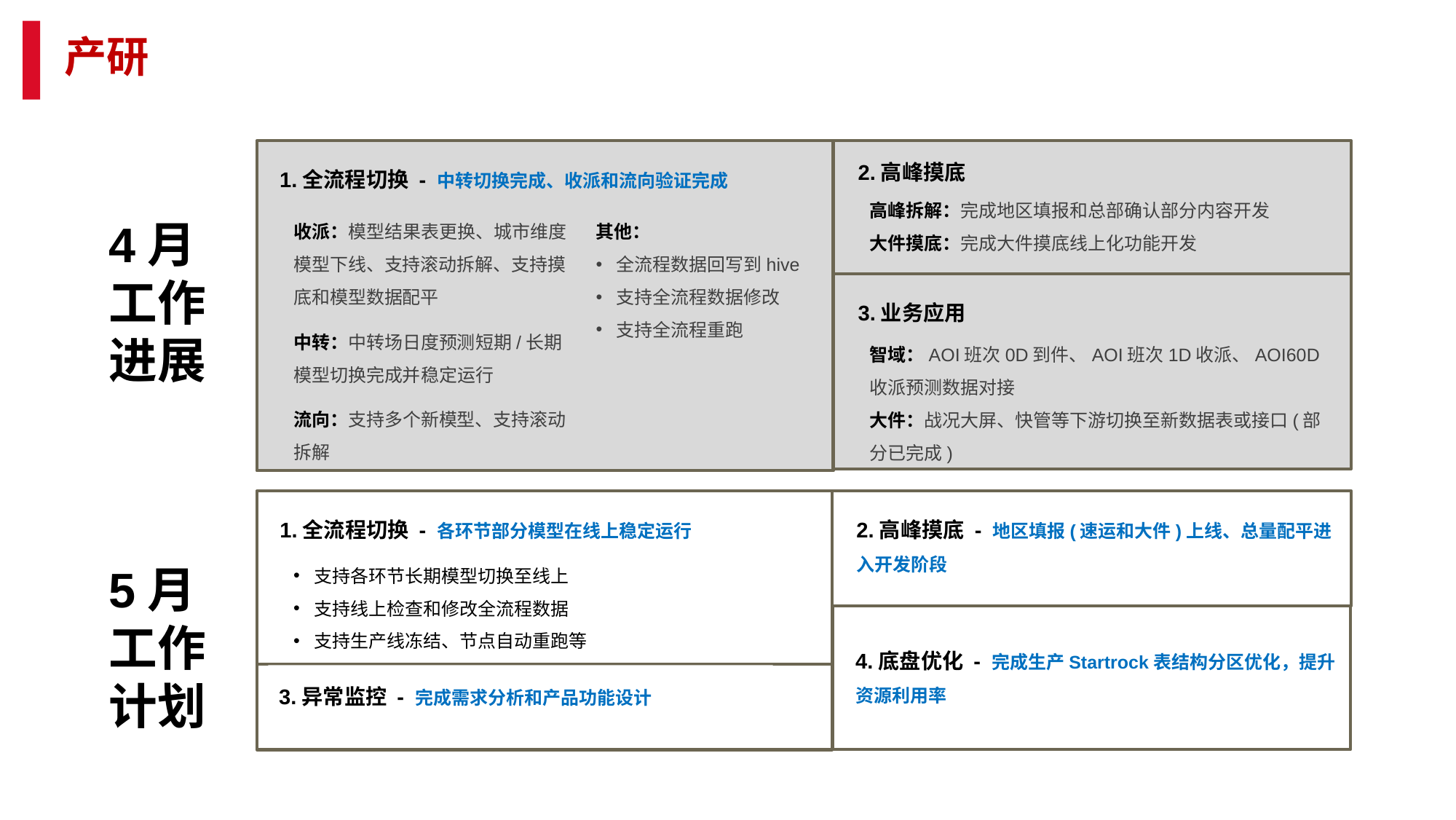

产研

2.高峰摸底
1.全流程切换 - 中转切换完成、收派和流向验证完成
高峰拆解：完成地区填报和总部确认部分内容开发
大件摸底：完成大件摸底线上化功能开发
收派：模型结果表更换、城市维度模型下线、支持滚动拆解、支持摸底和模型数据配平
其他：
全流程数据回写到hive
支持全流程数据修改
支持全流程重跑
4月
工作
进展

3.业务应用
中转：中转场日度预测短期/长期模型切换完成并稳定运行
智域：AOI班次0D到件、AOI班次1D收派、AOI60D收派预测数据对接
大件：战况大屏、快管等下游切换至新数据表或接口(部分已完成)
流向：支持多个新模型、支持滚动拆解

1.全流程切换 - 各环节部分模型在线上稳定运行
2.高峰摸底 - 地区填报(速运和大件)上线、总量配平进入开发阶段
支持各环节长期模型切换至线上
支持线上检查和修改全流程数据
支持生产线冻结、节点自动重跑等
5月
工作
计划

4.底盘优化 - 完成生产Startrock表结构分区优化，提升资源利用率

3.异常监控 - 完成需求分析和产品功能设计